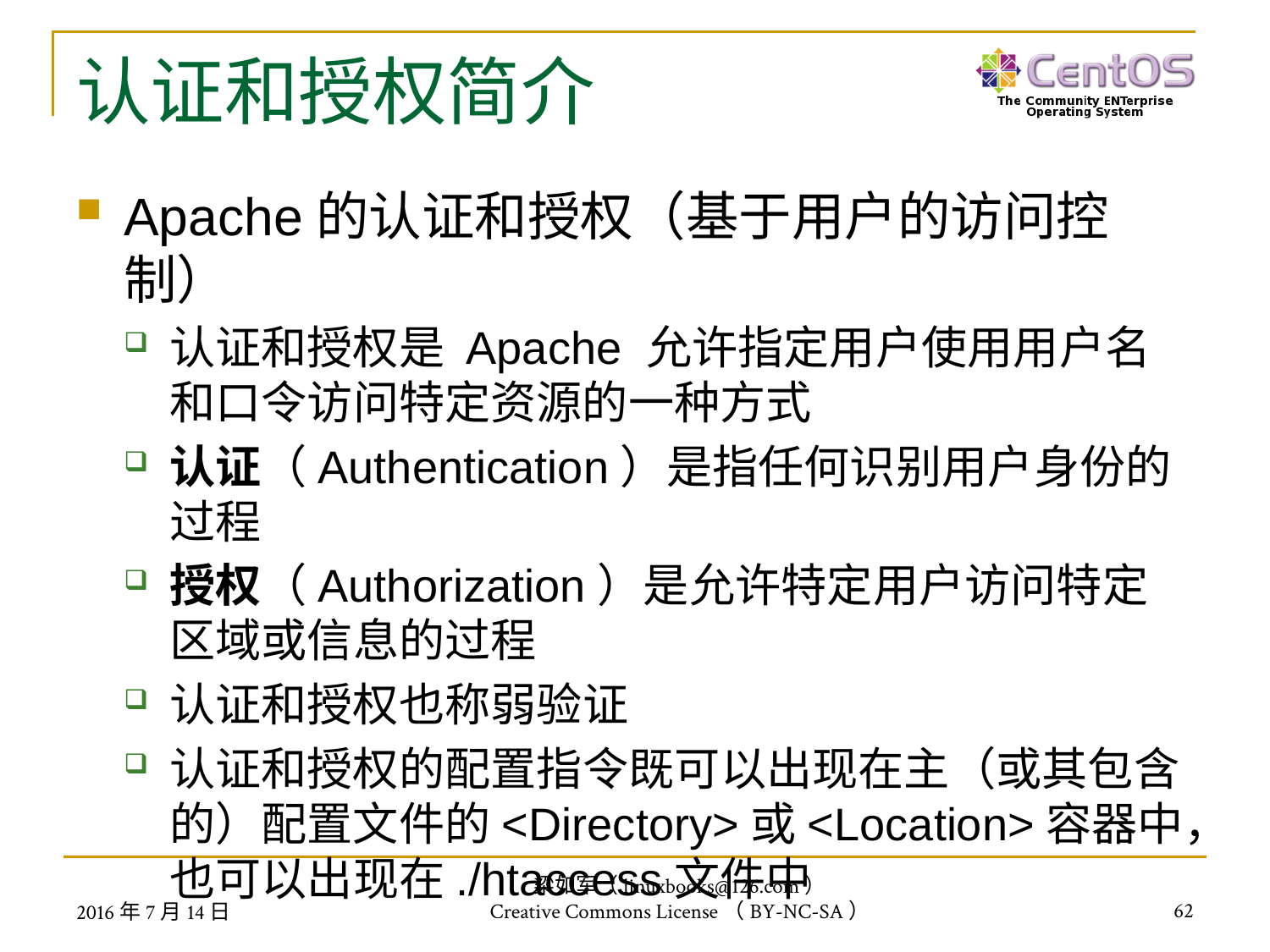

# 认证和授权简介
Apache的认证和授权（基于用户的访问控制）
认证和授权是 Apache 允许指定用户使用用户名和口令访问特定资源的一种方式
认证（Authentication）是指任何识别用户身份的过程
授权（Authorization）是允许特定用户访问特定区域或信息的过程
认证和授权也称弱验证
认证和授权的配置指令既可以出现在主（或其包含的）配置文件的<Directory>或<Location>容器中，也可以出现在./htaccess文件中
梁如军（linuxbooks@126.com）
Creative Commons License（BY-NC-SA）
2016年7月14日
62